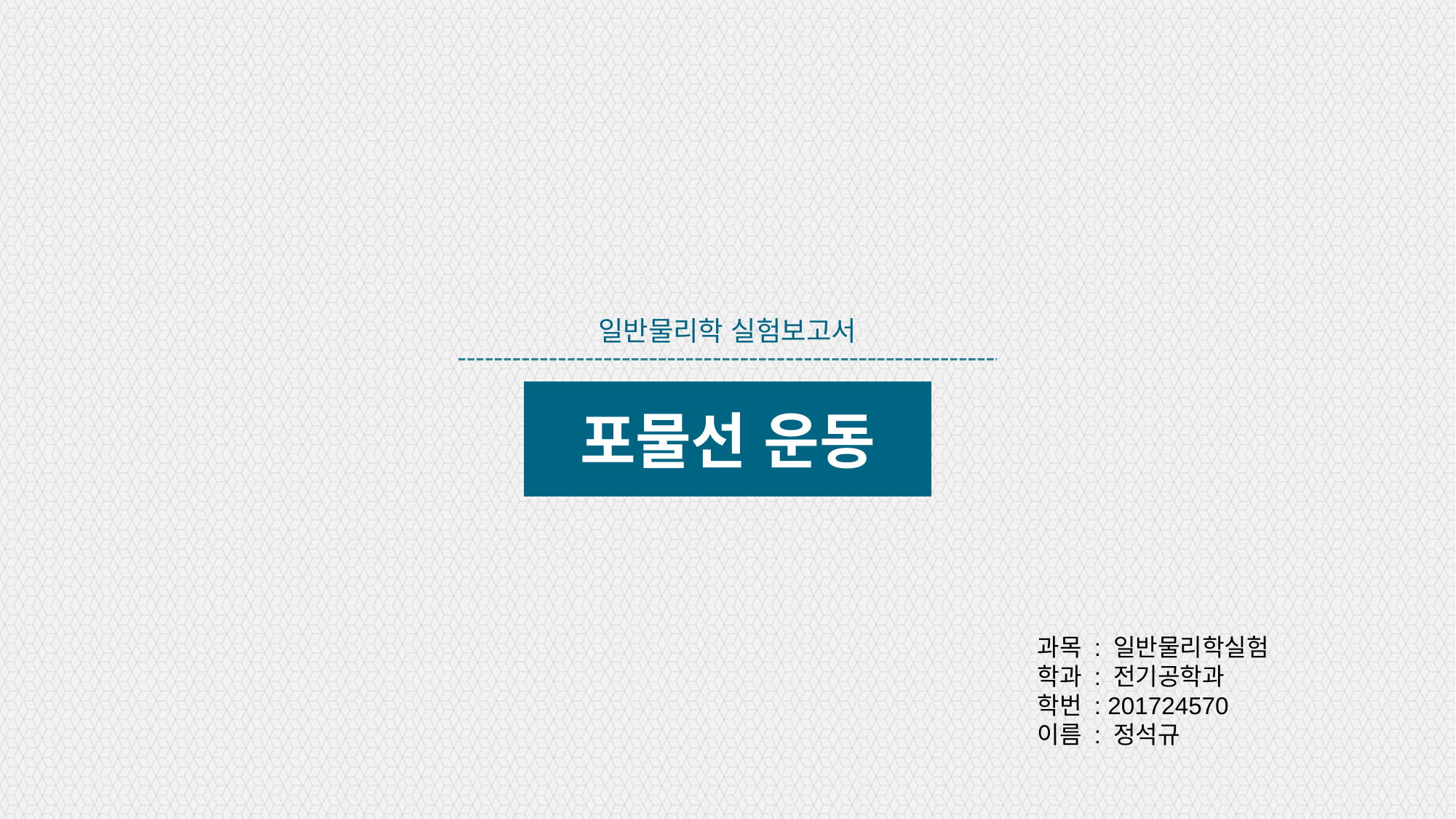

일반물리학 실험보고서
포물선 운동
과목 : 일반물리학실험
학과 : 전기공학과
학번 : 201724570
이름 : 정석규